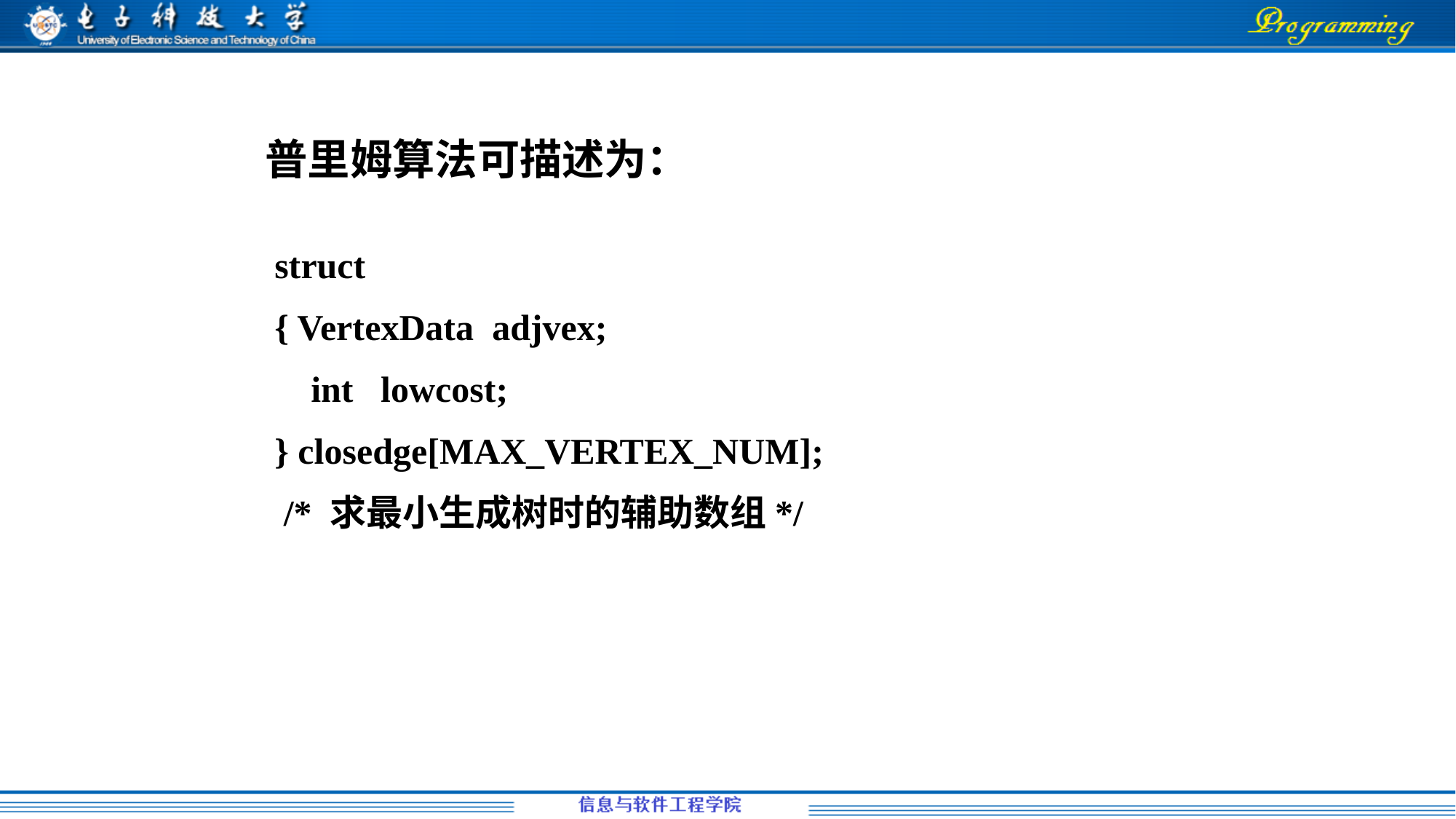

普里姆算法可描述为：
struct
{ VertexData  adjvex;
    int   lowcost;
} closedge[MAX_VERTEX_NUM];
 /* 求最小生成树时的辅助数组*/